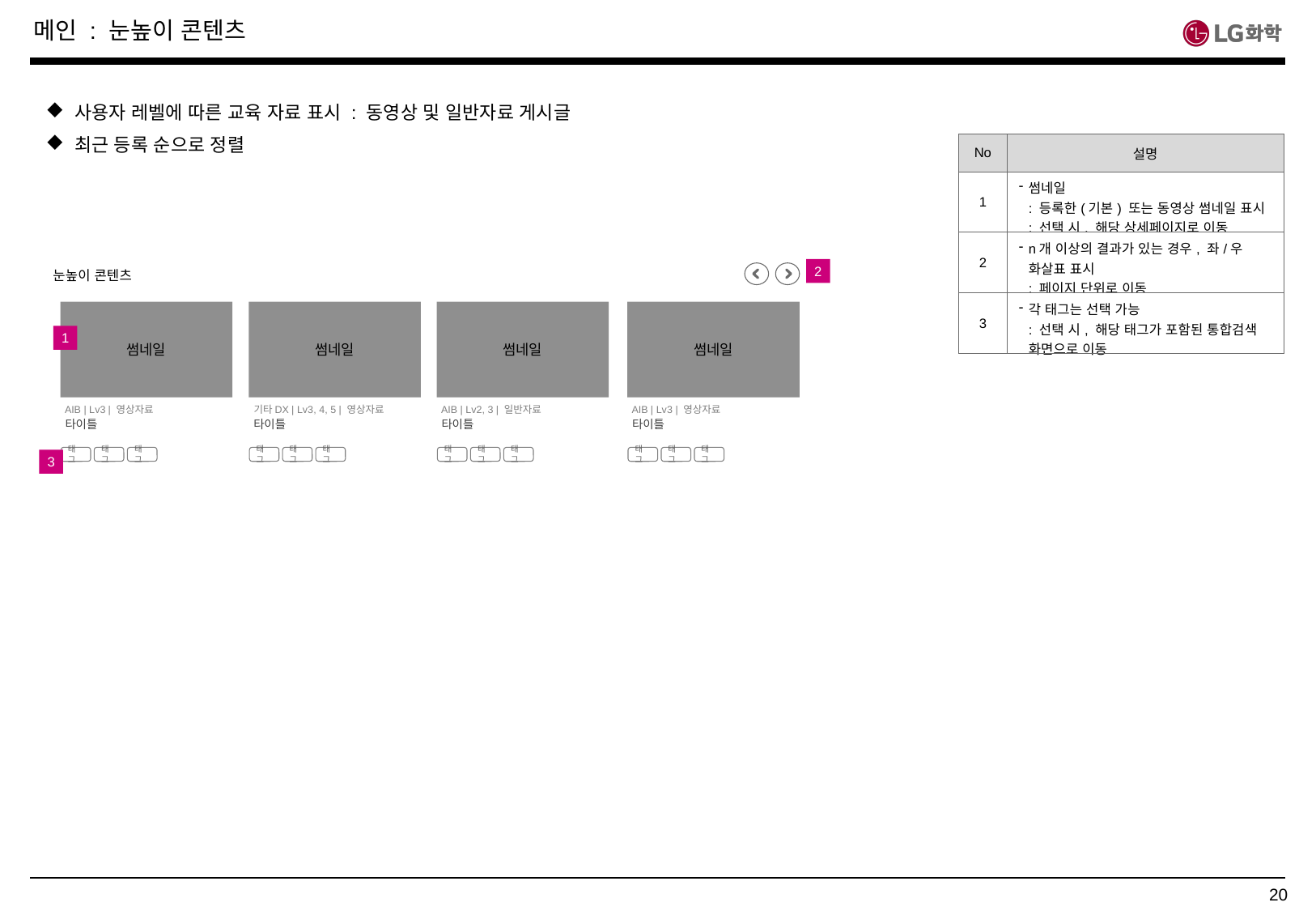

메인 : 눈높이 콘텐츠
사용자 레벨에 따른 교육 자료 표시 : 동영상 및 일반자료 게시글
최근 등록 순으로 정렬

| No | 설명 |
| --- | --- |
| 1 | 썸네일 : 등록한(기본) 또는 동영상 썸네일 표시 : 선택 시, 해당 상세페이지로 이동 |
| 2 | n개 이상의 결과가 있는 경우, 좌/우 화살표 표시 : 페이지 단위로 이동 |
| 3 | 각 태그는 선택 가능 : 선택 시, 해당 태그가 포함된 통합검색 화면으로 이동 |
2
눈높이 콘텐츠

썸네일
AIB | Lv3 | 영상자료
타이틀
태그
태그
태그
썸네일
기타DX | Lv3, 4, 5 | 영상자료
타이틀
태그
태그
태그
썸네일
AIB | Lv2, 3 | 일반자료
타이틀
태그
태그
태그
썸네일
AIB | Lv3 | 영상자료
타이틀
태그
태그
태그
1
3